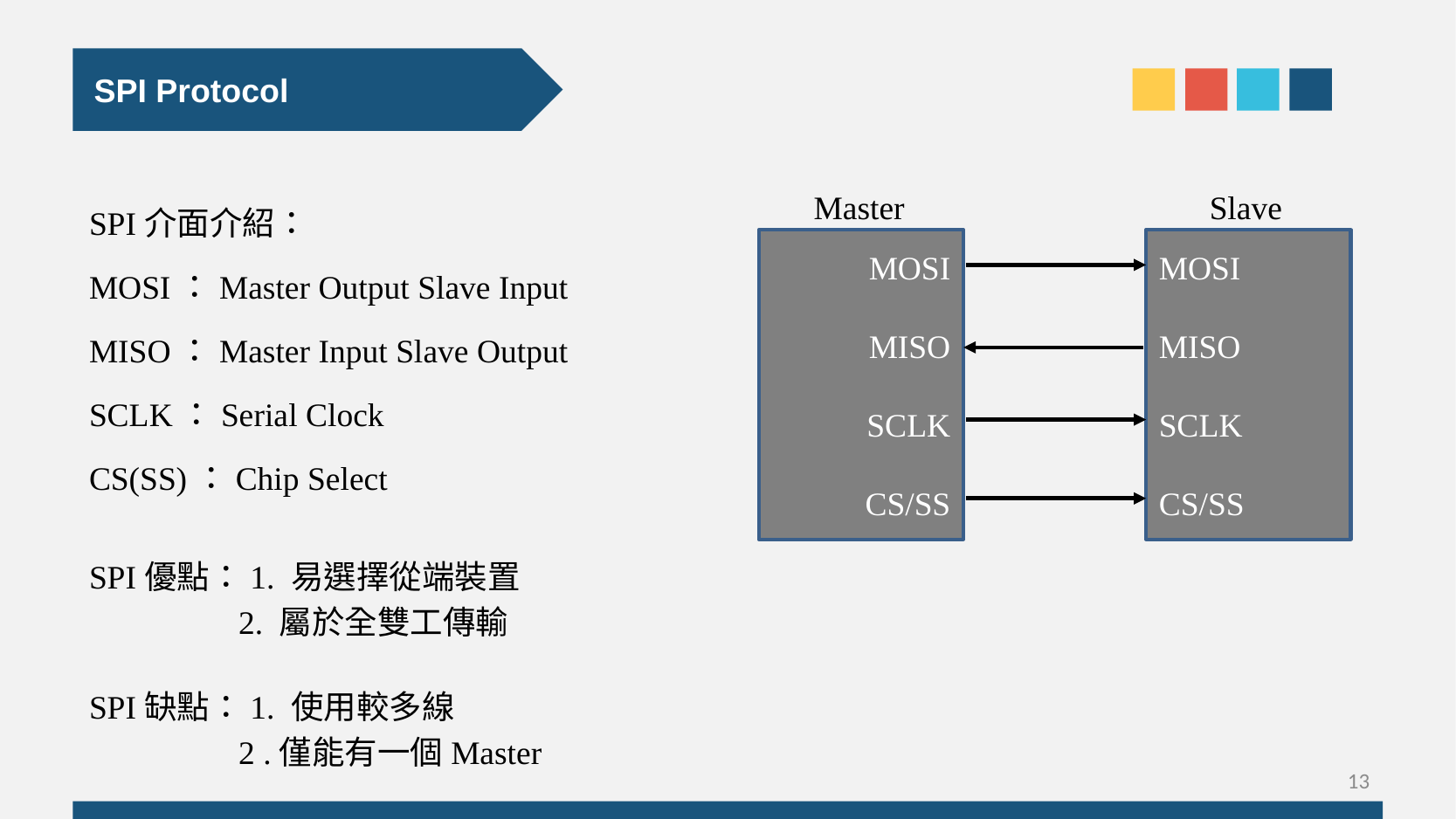

SPI Protocol

SPI介面介紹：
MOSI：Master Output Slave Input
MISO：Master Input Slave Output
SCLK：Serial Clock
CS(SS)：Chip Select
Master
Slave
MOSI

MISO

SCLK

CS/SS
MOSI

MISO

SCLK

CS/SS
SPI優點：1. 易選擇從端裝置
                  2. 屬於全雙工傳輸

SPI缺點：1. 使用較多線
                  2 .僅能有一個Master
13